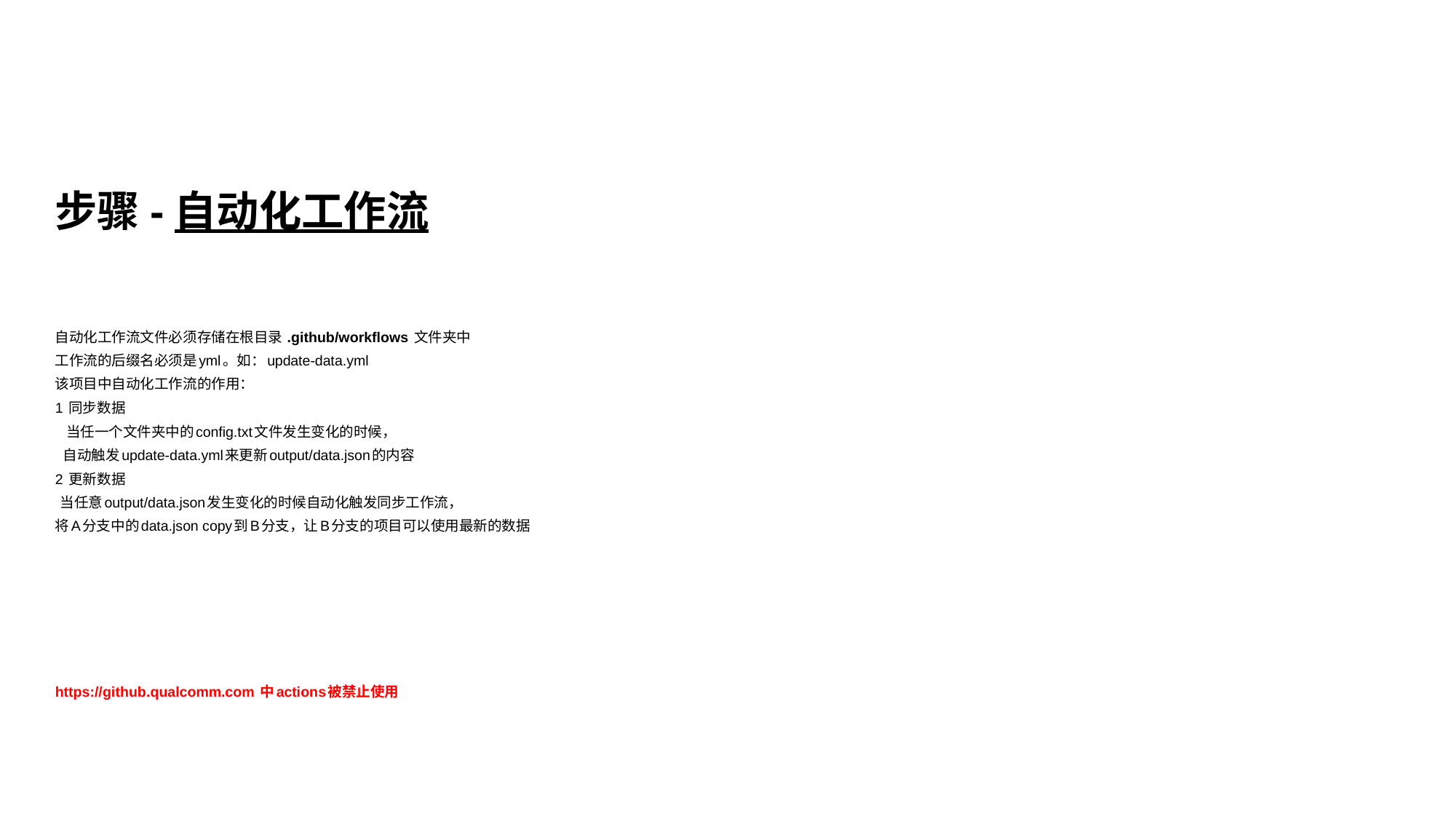

# 步骤-自动化工作流
自动化工作流文件必须存储在根目录 .github/workflows 文件夹中
工作流的后缀名必须是yml。如：update-data.yml
该项目中自动化工作流的作用：
1 同步数据
   当任一个文件夹中的config.txt文件发生变化的时候，
  自动触发update-data.yml来更新output/data.json的内容
2 更新数据
 当任意output/data.json发生变化的时候自动化触发同步工作流，
将A分支中的data.json copy到B分支，让B分支的项目可以使用最新的数据

https://github.qualcomm.com 中actions被禁止使用